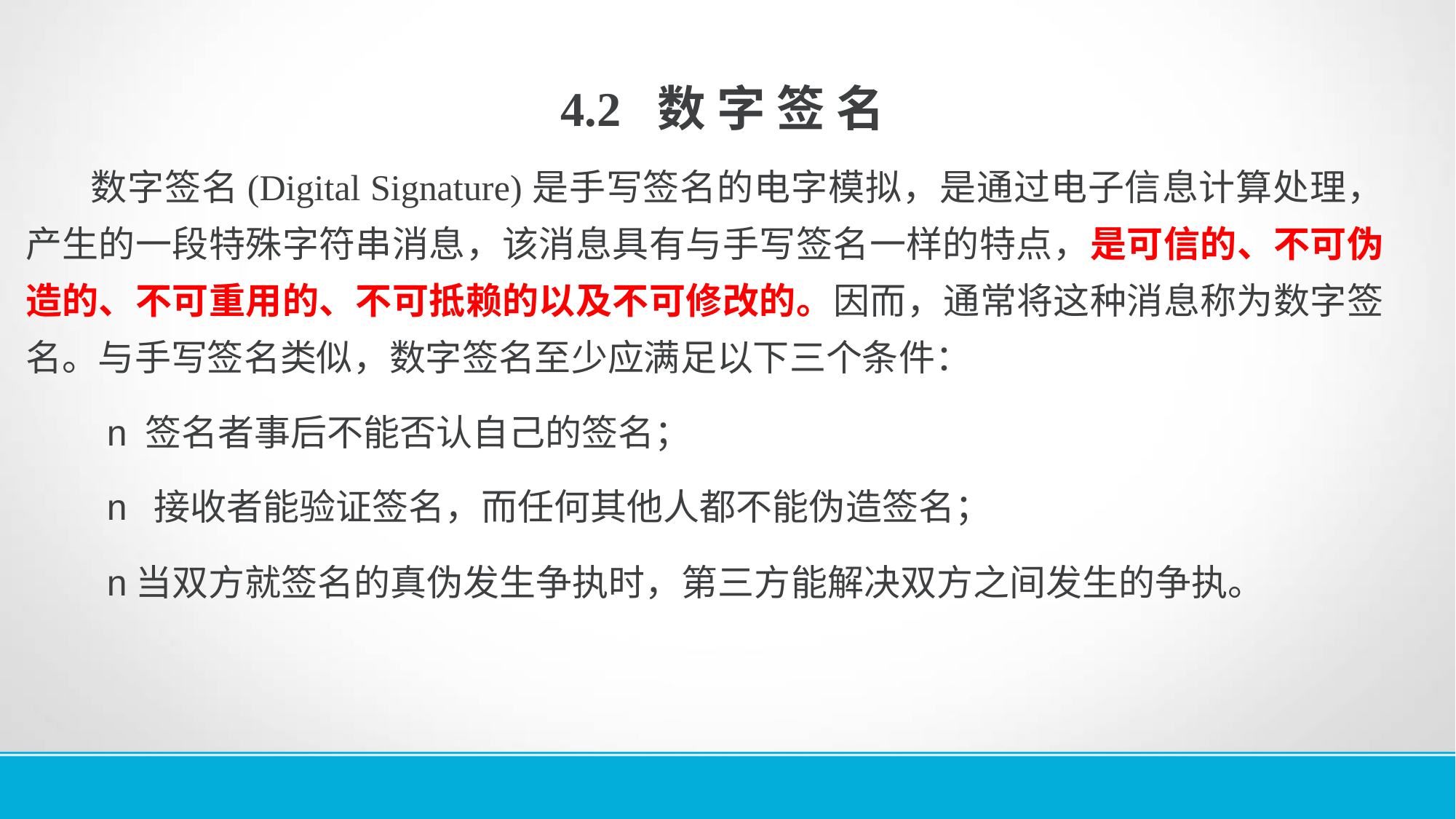

4.2  数 字 签 名
　　数字签名(Digital Signature)是手写签名的电字模拟，是通过电子信息计算处理，产生的一段特殊字符串消息，该消息具有与手写签名一样的特点，是可信的、不可伪造的、不可重用的、不可抵赖的以及不可修改的。因而，通常将这种消息称为数字签名。与手写签名类似，数字签名至少应满足以下三个条件：
　　n 签名者事后不能否认自己的签名；
　　n  接收者能验证签名，而任何其他人都不能伪造签名；
　　n当双方就签名的真伪发生争执时，第三方能解决双方之间发生的争执。

4